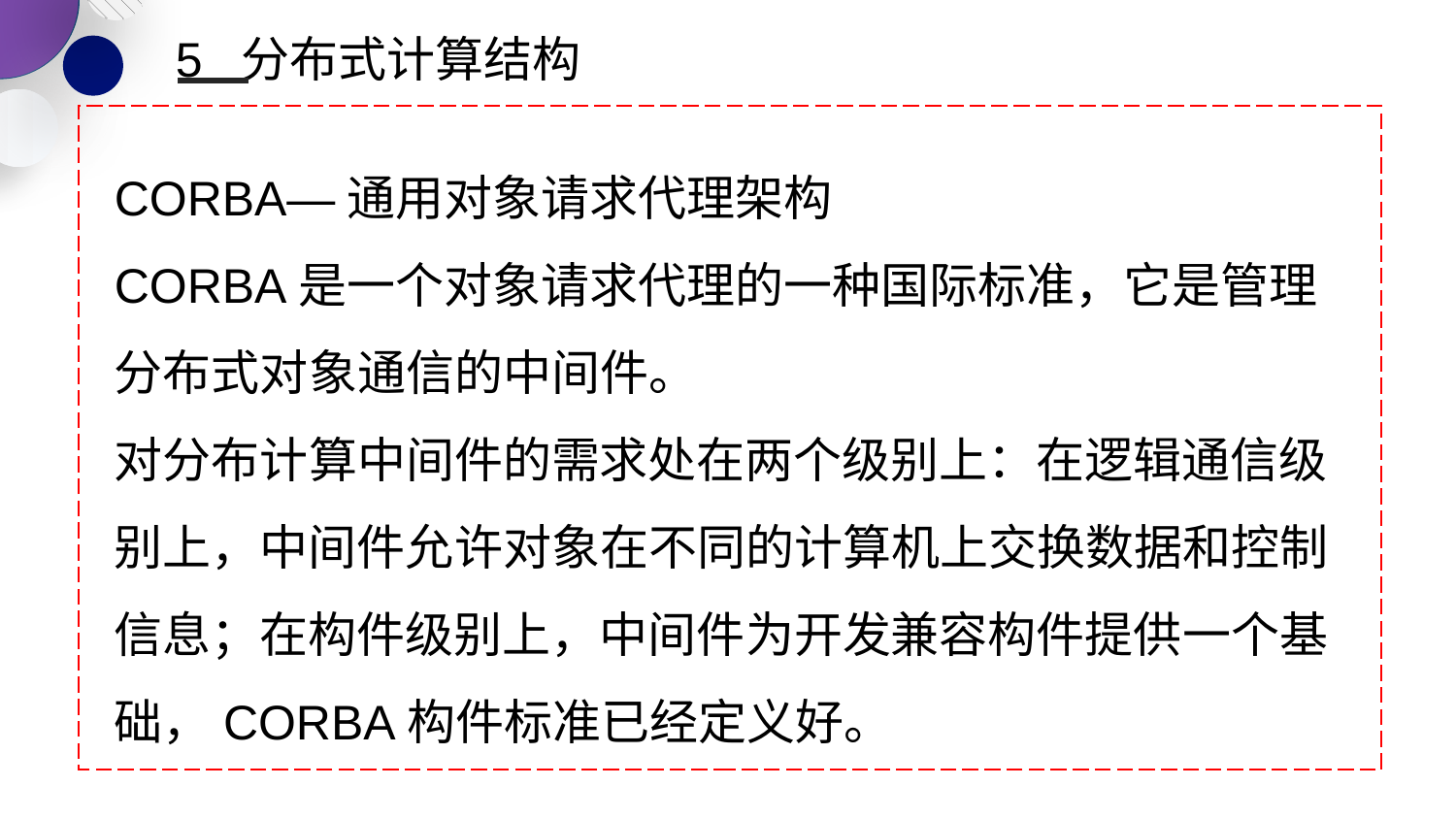

5  分布式计算结构

CORBA—通用对象请求代理架构
CORBA是一个对象请求代理的一种国际标准，它是管理分布式对象通信的中间件。
对分布计算中间件的需求处在两个级别上：在逻辑通信级别上，中间件允许对象在不同的计算机上交换数据和控制信息；在构件级别上，中间件为开发兼容构件提供一个基础，CORBA构件标准已经定义好。